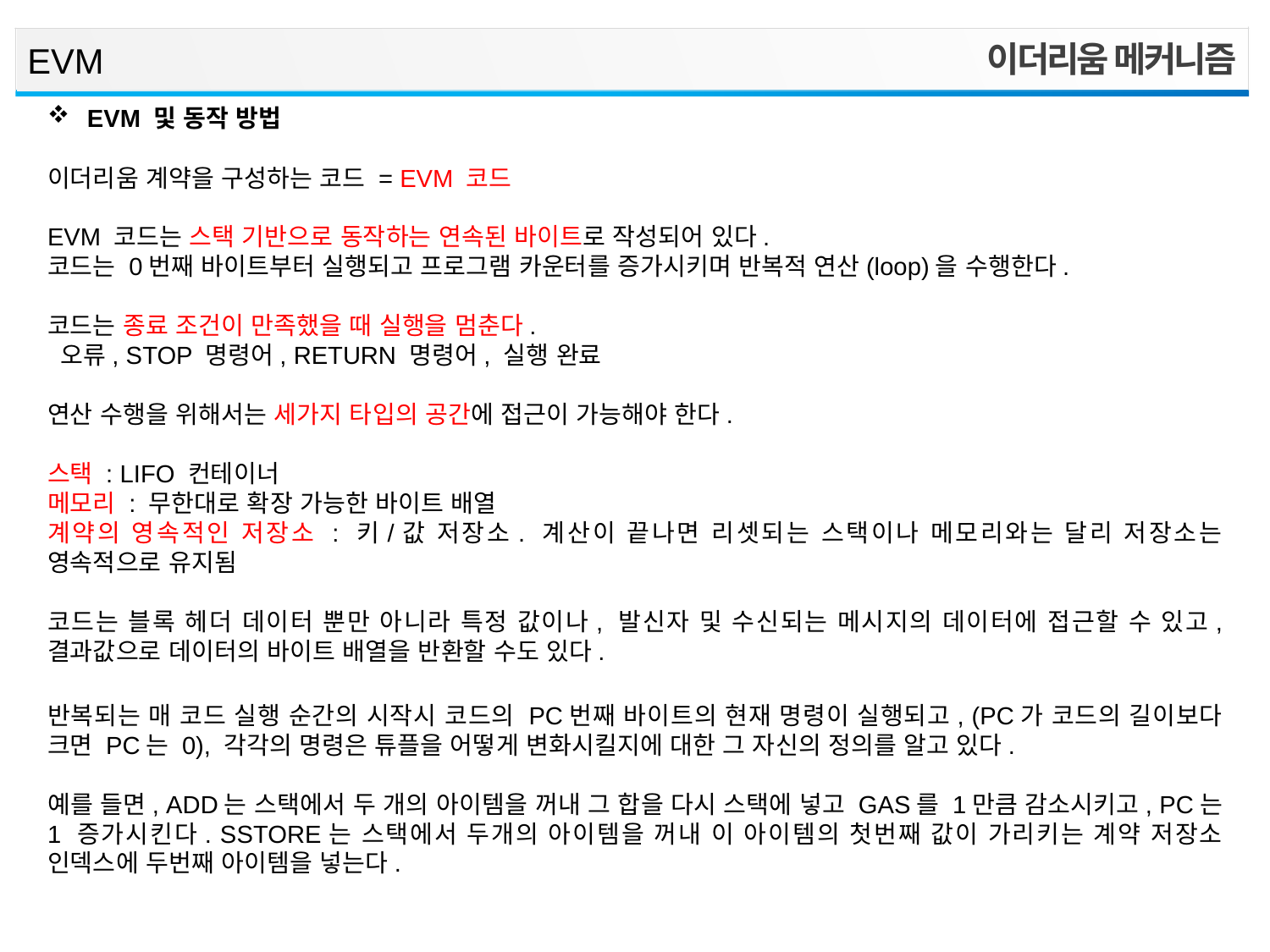

이더리움 메커니즘
EVM
EVM 및 동작 방법
이더리움 계약을 구성하는 코드 = EVM 코드

EVM 코드는 스택 기반으로 동작하는 연속된 바이트로 작성되어 있다.
코드는 0번째 바이트부터 실행되고 프로그램 카운터를 증가시키며 반복적 연산(loop)을 수행한다.

코드는 종료 조건이 만족했을 때 실행을 멈춘다.
 오류, STOP 명령어, RETURN 명령어, 실행 완료

연산 수행을 위해서는 세가지 타입의 공간에 접근이 가능해야 한다.

스택 : LIFO 컨테이너
메모리 : 무한대로 확장 가능한 바이트 배열
계약의 영속적인 저장소 : 키/값 저장소. 계산이 끝나면 리셋되는 스택이나 메모리와는 달리 저장소는 영속적으로 유지됨

코드는 블록 헤더 데이터 뿐만 아니라 특정 값이나, 발신자 및 수신되는 메시지의 데이터에 접근할 수 있고, 결과값으로 데이터의 바이트 배열을 반환할 수도 있다.

반복되는 매 코드 실행 순간의 시작시 코드의 PC번째 바이트의 현재 명령이 실행되고, (PC가 코드의 길이보다 크면 PC는 0), 각각의 명령은 튜플을 어떻게 변화시킬지에 대한 그 자신의 정의를 알고 있다.

예를 들면, ADD는 스택에서 두 개의 아이템을 꺼내 그 합을 다시 스택에 넣고 GAS를 1만큼 감소시키고, PC는 1 증가시킨다. SSTORE는 스택에서 두개의 아이템을 꺼내 이 아이템의 첫번째 값이 가리키는 계약 저장소 인덱스에 두번째 아이템을 넣는다.